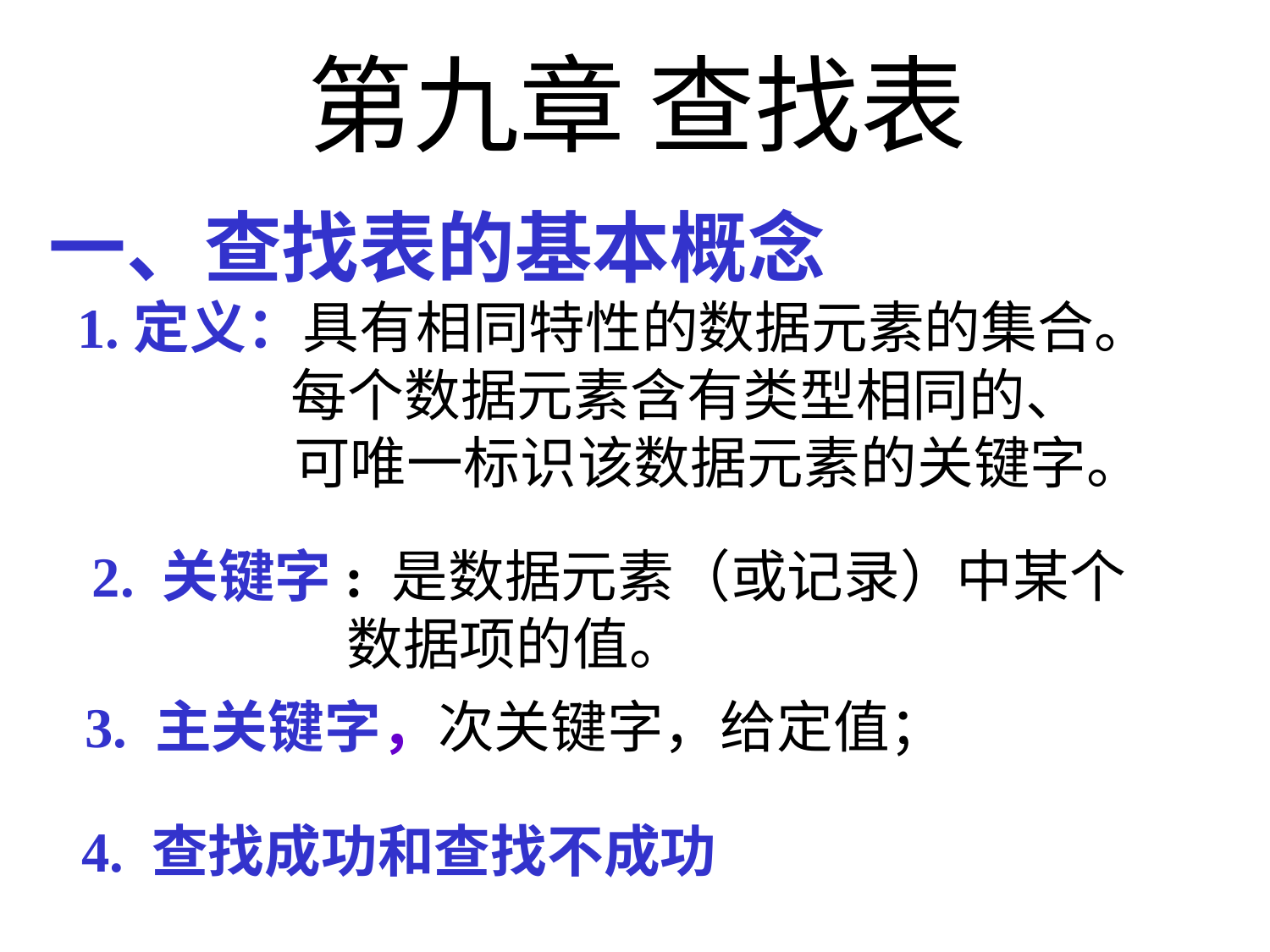

第九章 查找表
一、查找表的基本概念
  1.定义：具有相同特性的数据元素的集合。
             每个数据元素含有类型相同的、
             可唯一标识该数据元素的关键字。
2. 关键字: 是数据元素（或记录）中某个
                   数据项的值。
3. 主关键字，次关键字，给定值；
4. 查找成功和查找不成功